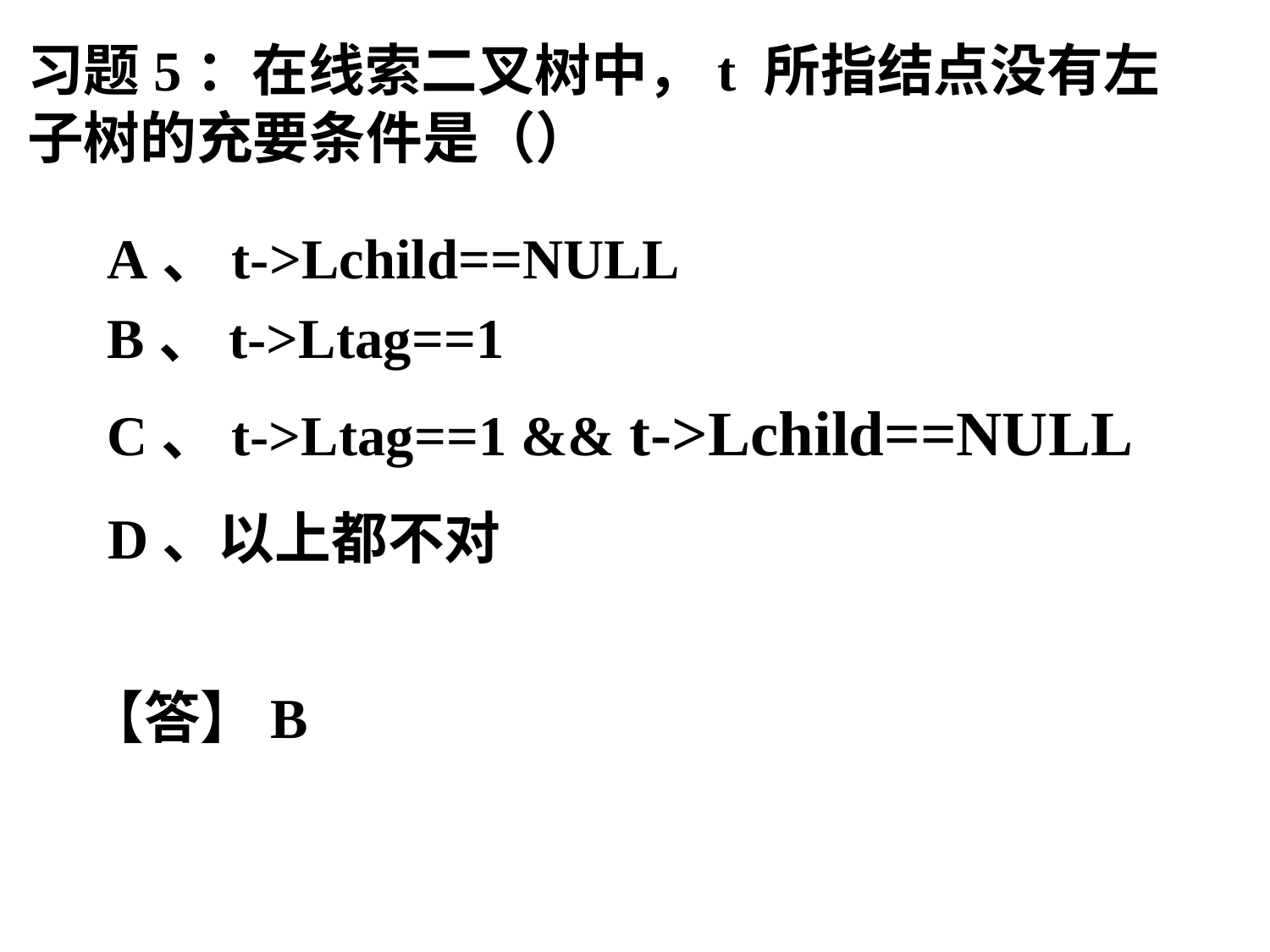

习题5：在线索二叉树中，t 所指结点没有左子树的充要条件是（）
A、t->Lchild==NULL
B、t->Ltag==1
C、t->Ltag==1 && t->Lchild==NULL
D、以上都不对
【答】B